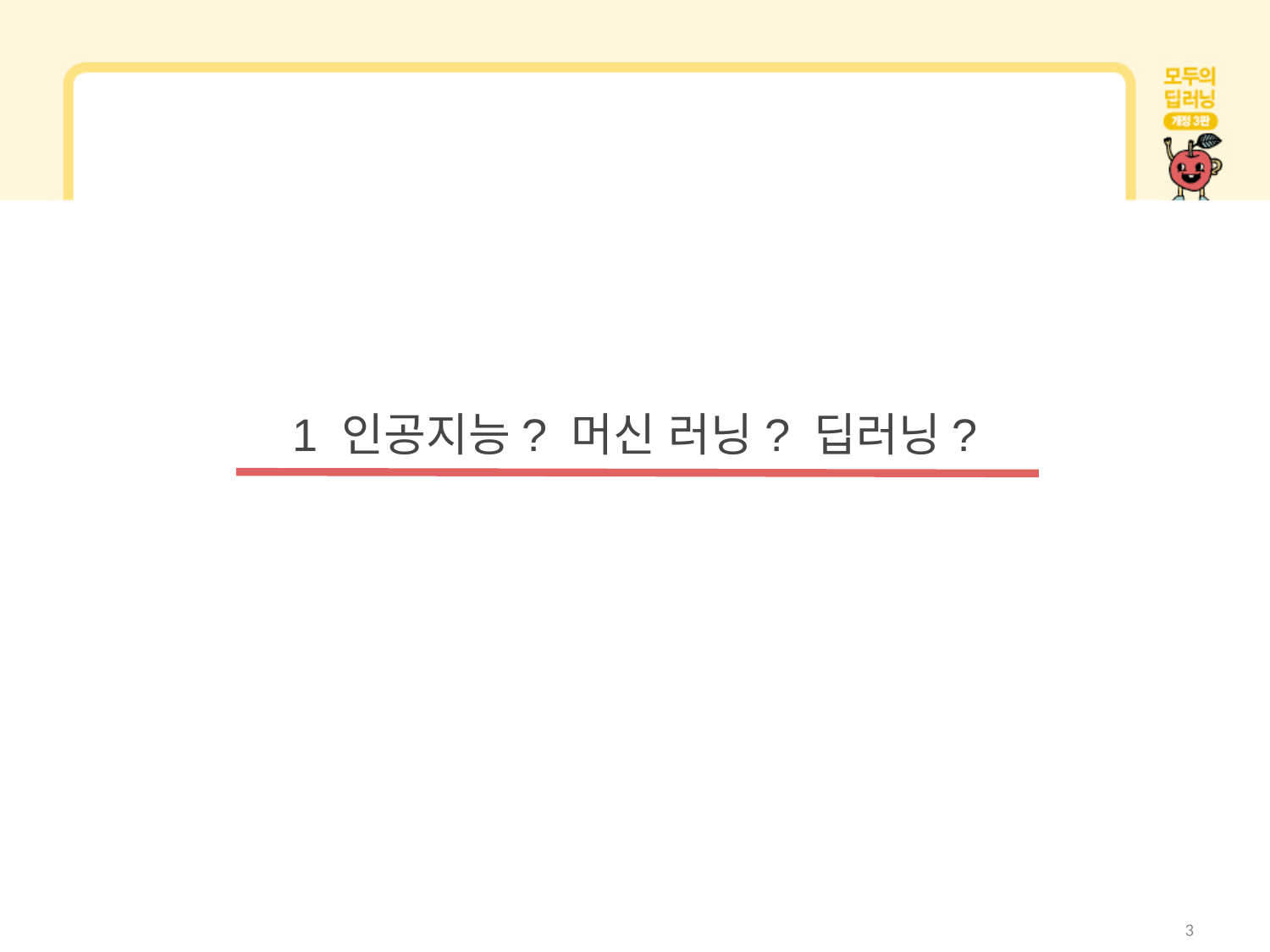

# 1 인공지능? 머신 러닝? 딥러닝?
3